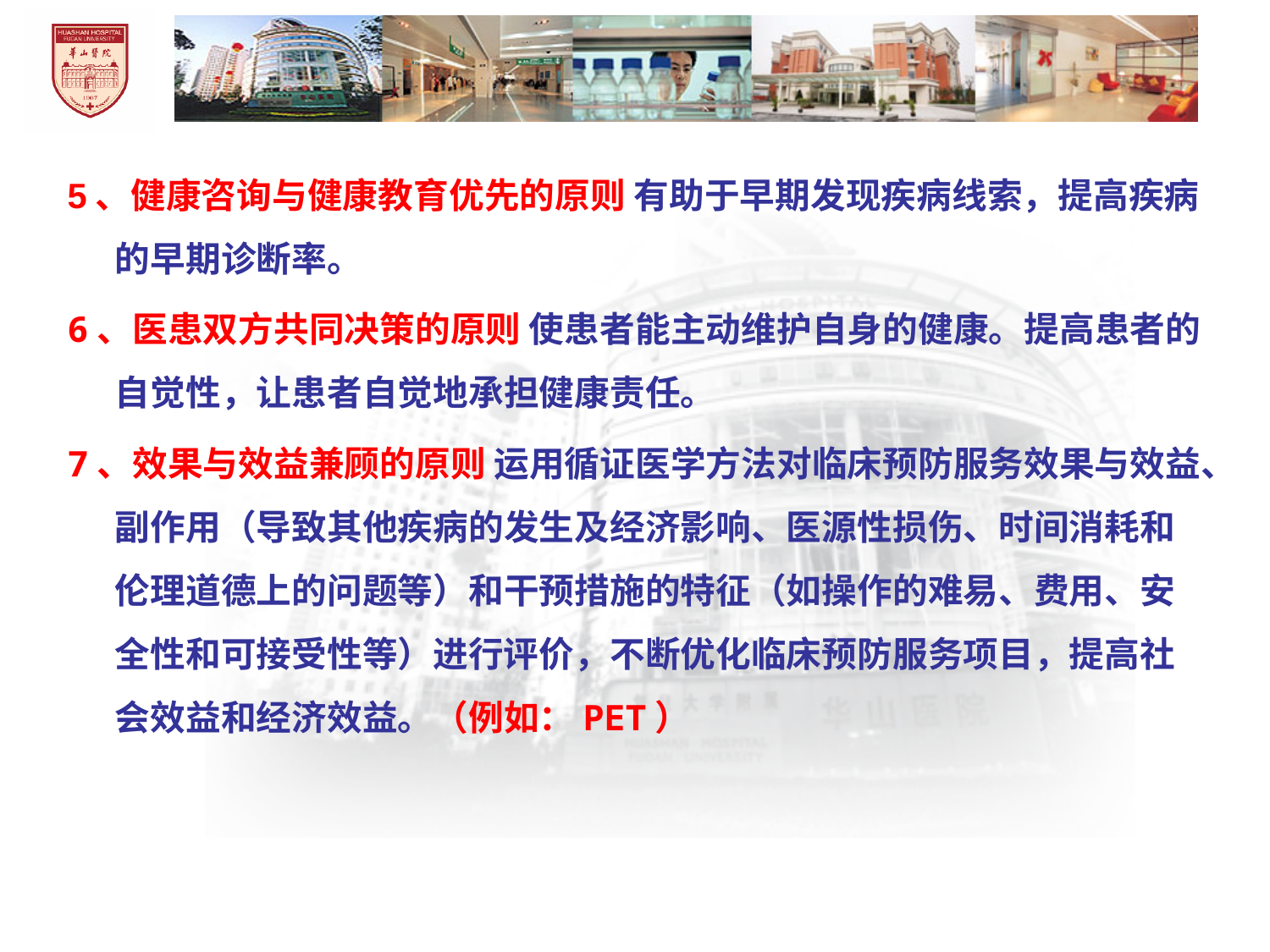

5、健康咨询与健康教育优先的原则 有助于早期发现疾病线索，提高疾病的早期诊断率。
6、医患双方共同决策的原则 使患者能主动维护自身的健康。提高患者的自觉性，让患者自觉地承担健康责任。
7、效果与效益兼顾的原则 运用循证医学方法对临床预防服务效果与效益、副作用（导致其他疾病的发生及经济影响、医源性损伤、时间消耗和伦理道德上的问题等）和干预措施的特征（如操作的难易、费用、安全性和可接受性等）进行评价，不断优化临床预防服务项目，提高社会效益和经济效益。（例如：PET）